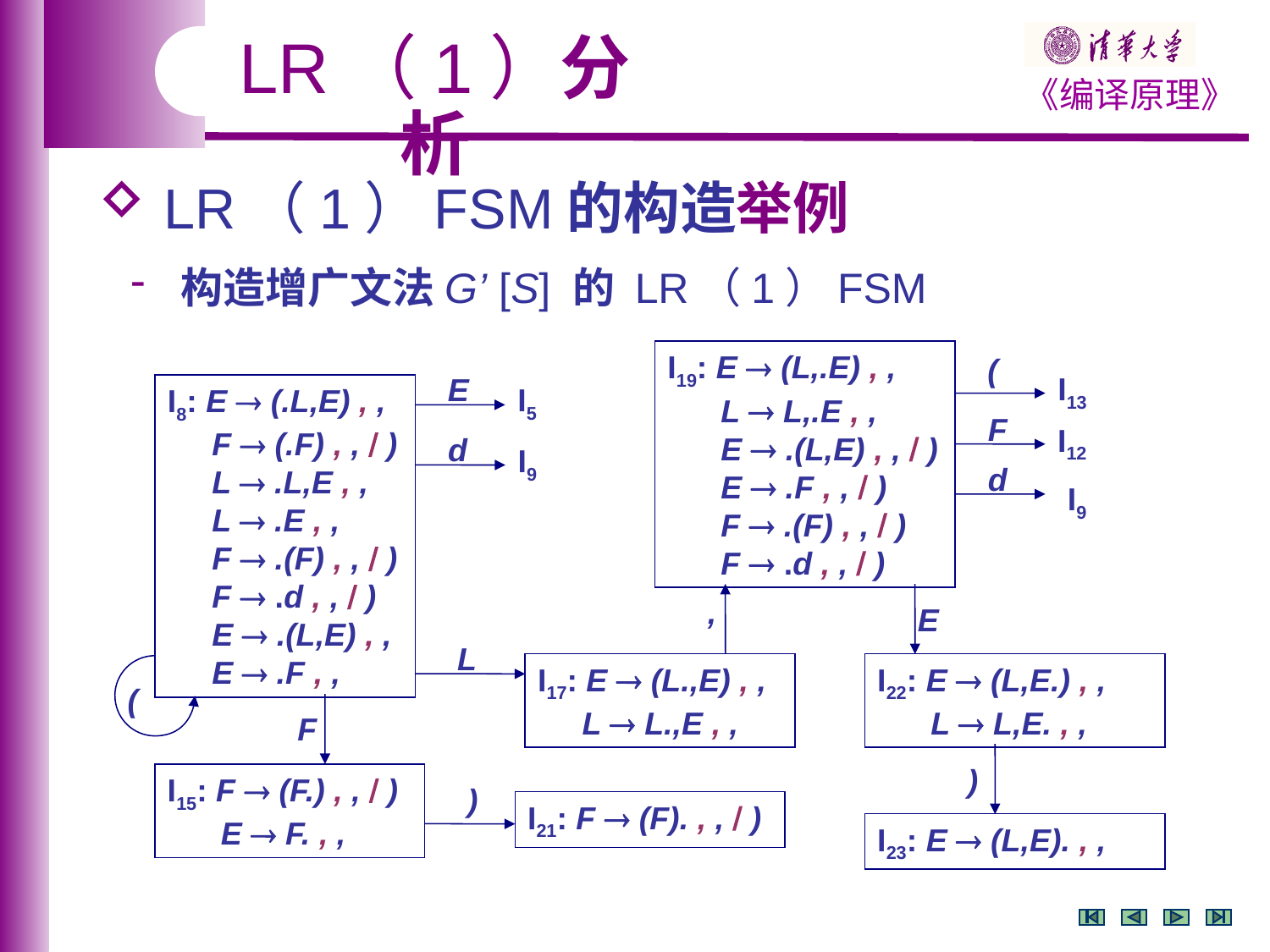

LR（1）分析
 LR（1）FSM的构造举例

 构造增广文法G’ [S] 的 LR（1）FSM
I19: E → (L,.E) , ,
      L → L,.E , ,
      E → .(L,E) , , / )
      E → .F , , / )
      F → .(F) , , / )
      F → .d , , / )
(
I13
E
I5
I8: E → (.L,E) , ,
     F → (.F) , , / )
     L → .L,E , ,
     L → .E , ,
     F → .(F) , , / )
     F → .d , , / )
     E → .(L,E) , ,
     E → .F , ,

F

I12
d
I9

d

I9

,
E
L
I17: E → (L.,E) , ,
     L → L.,E , ,
I22: E → (L,E.) , ,
      L → L,E. , ,

(

F

)
I15: F → (F.) , , / )
      E → F. , ,
)
I21: F → (F). , , / )
I23: E → (L,E). , ,